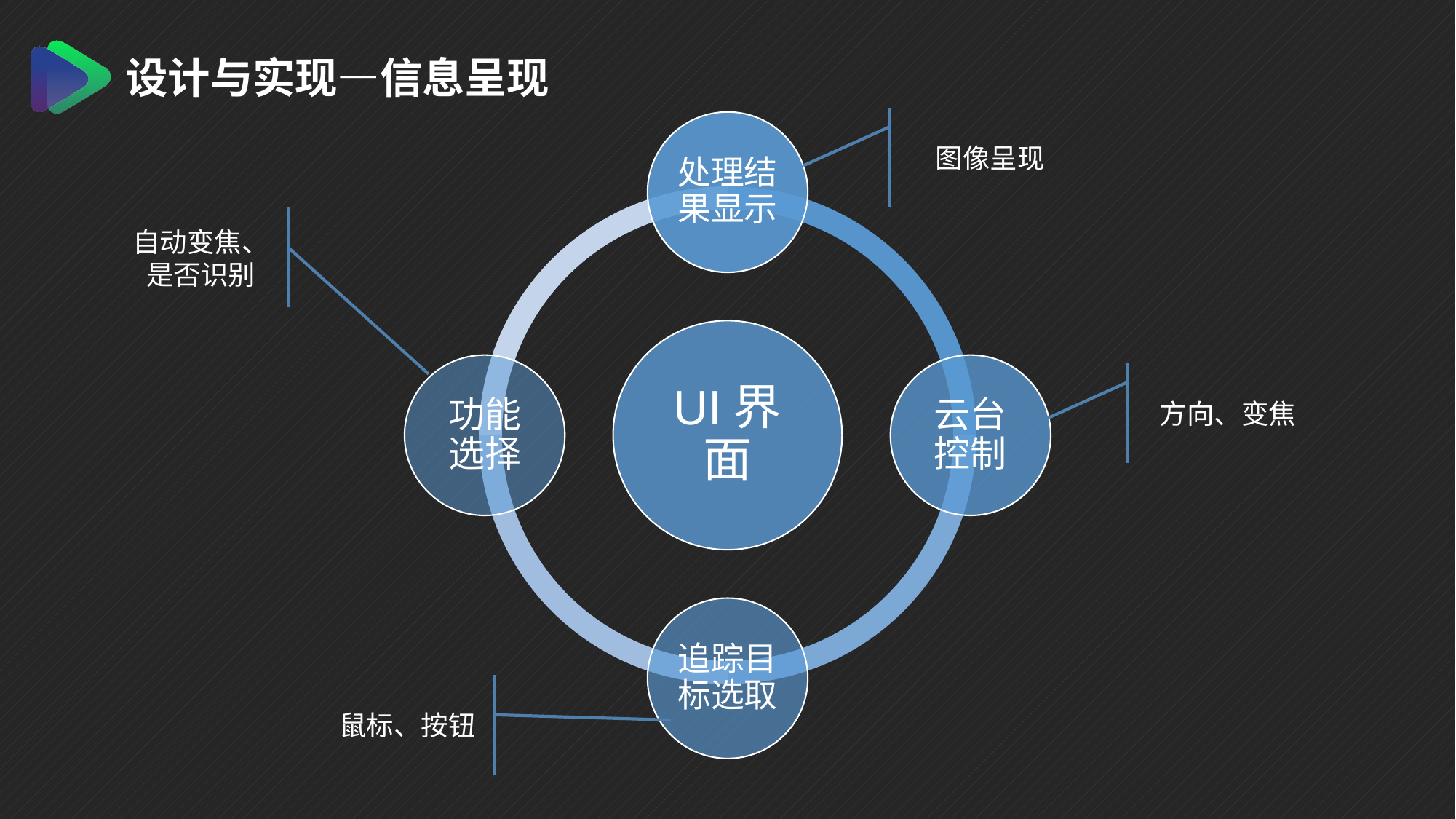

设计与实现—信息呈现
图像呈现
UI界面
处理结果显示
云台控制
追踪目标选取
功能选择
自动变焦、是否识别
方向、变焦
鼠标、按钮